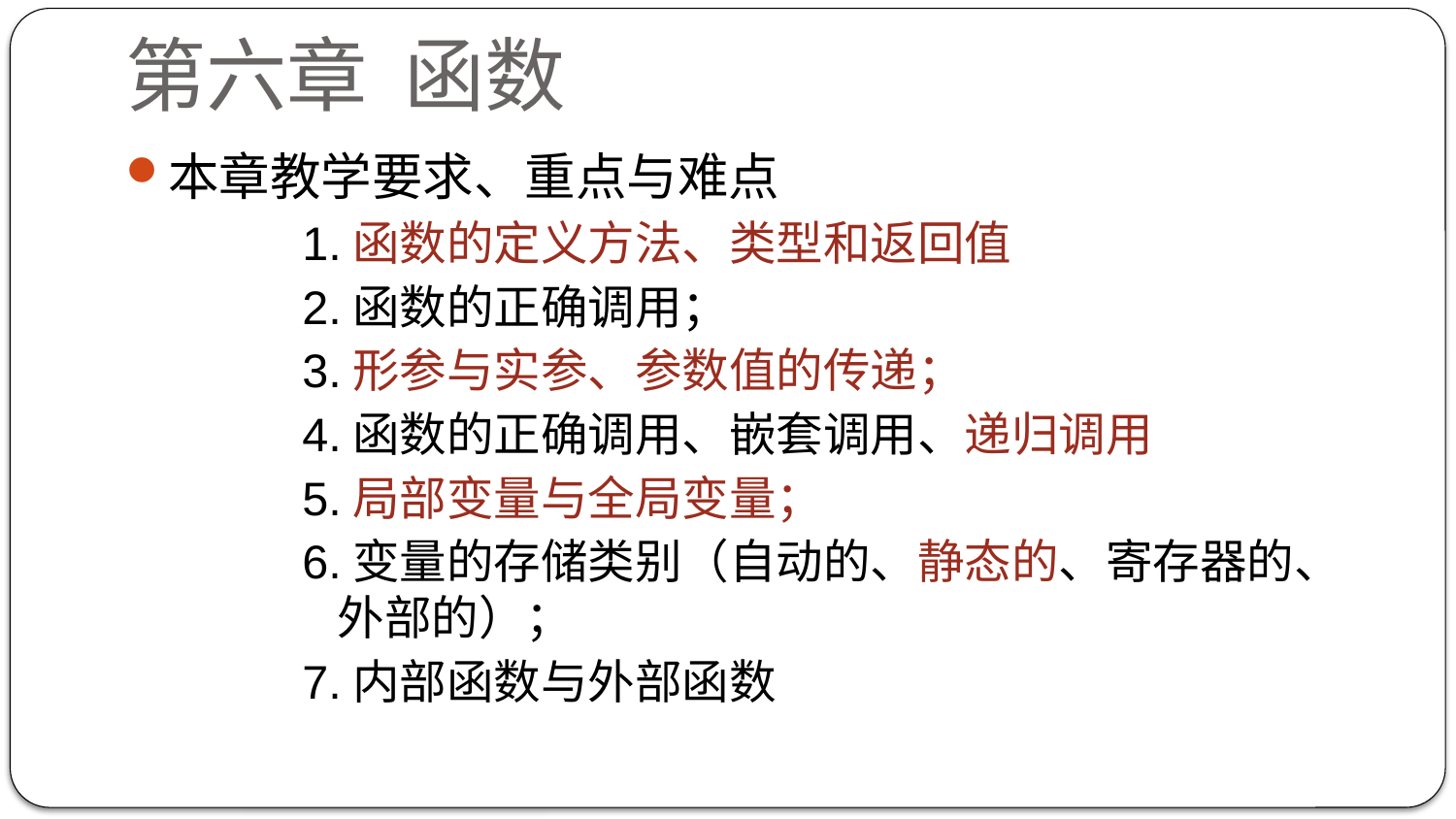

# 第六章  函数
本章教学要求、重点与难点
1.函数的定义方法、类型和返回值
2.函数的正确调用；
3.形参与实参、参数值的传递；
4.函数的正确调用、嵌套调用、递归调用
5.局部变量与全局变量；
6.变量的存储类别（自动的、静态的、寄存器的、外部的）；
7.内部函数与外部函数